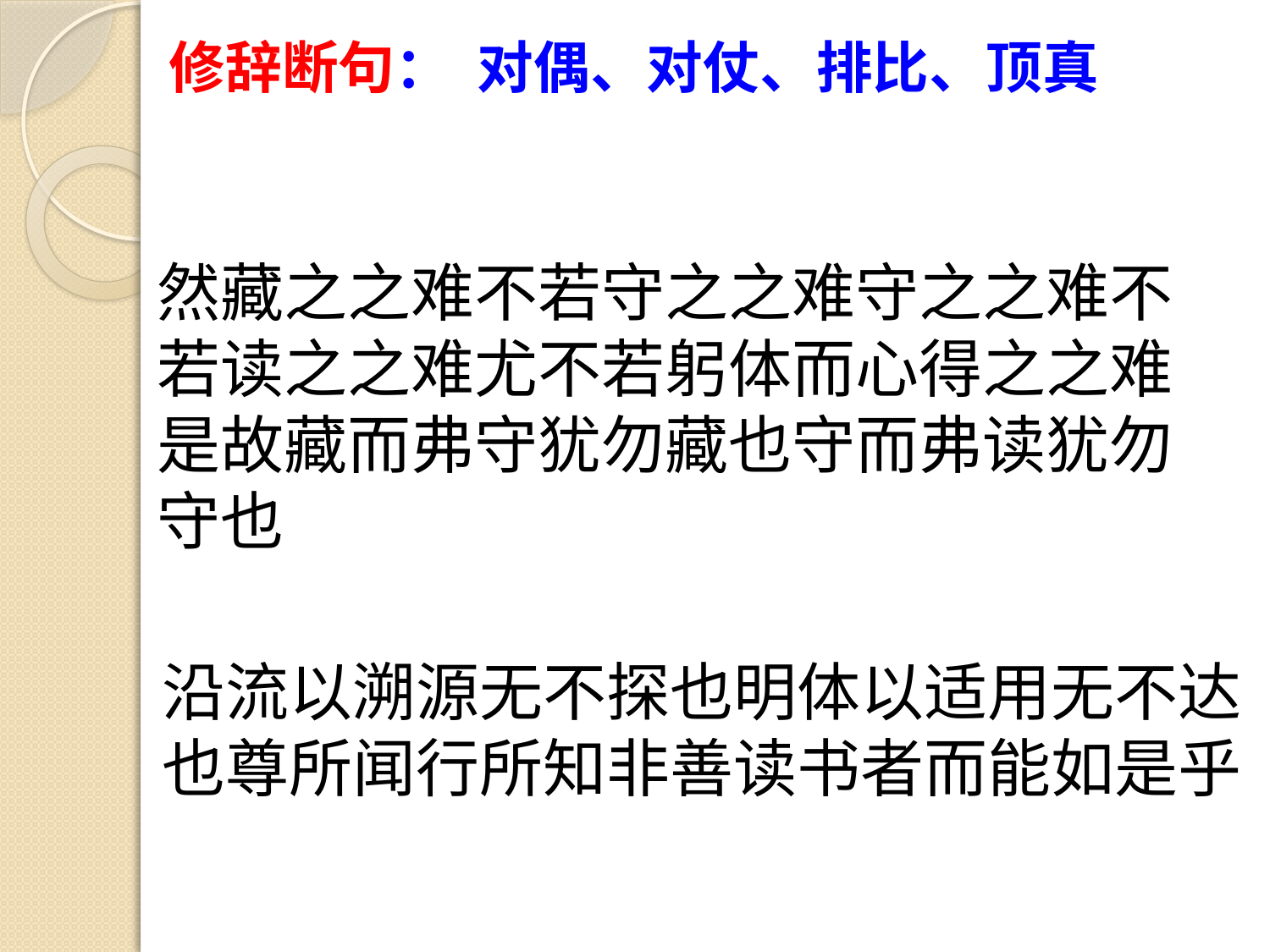

修辞断句：  对偶、对仗、排比、顶真

然藏之之难不若守之之难守之之难不若读之之难尤不若躬体而心得之之难是故藏而弗守犹勿藏也守而弗读犹勿守也
沿流以溯源无不探也明体以适用无不达也尊所闻行所知非善读书者而能如是乎